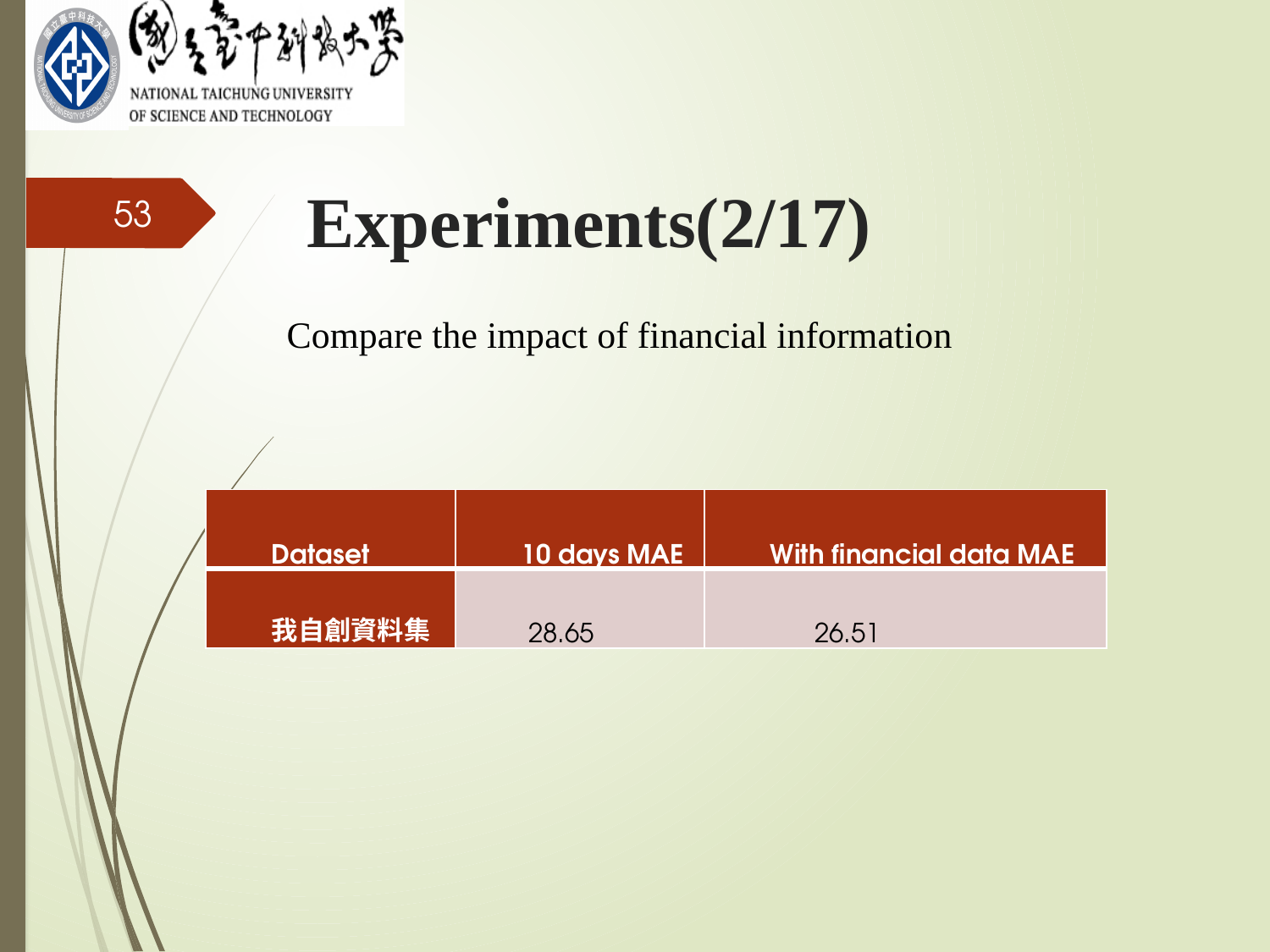

Experiments(2/17)
53
Compare the impact of financial information
| Dataset | 10 days MAE | With financial data MAE |
| --- | --- | --- |
| 我自創資料集 | 28.65 | 26.51 |